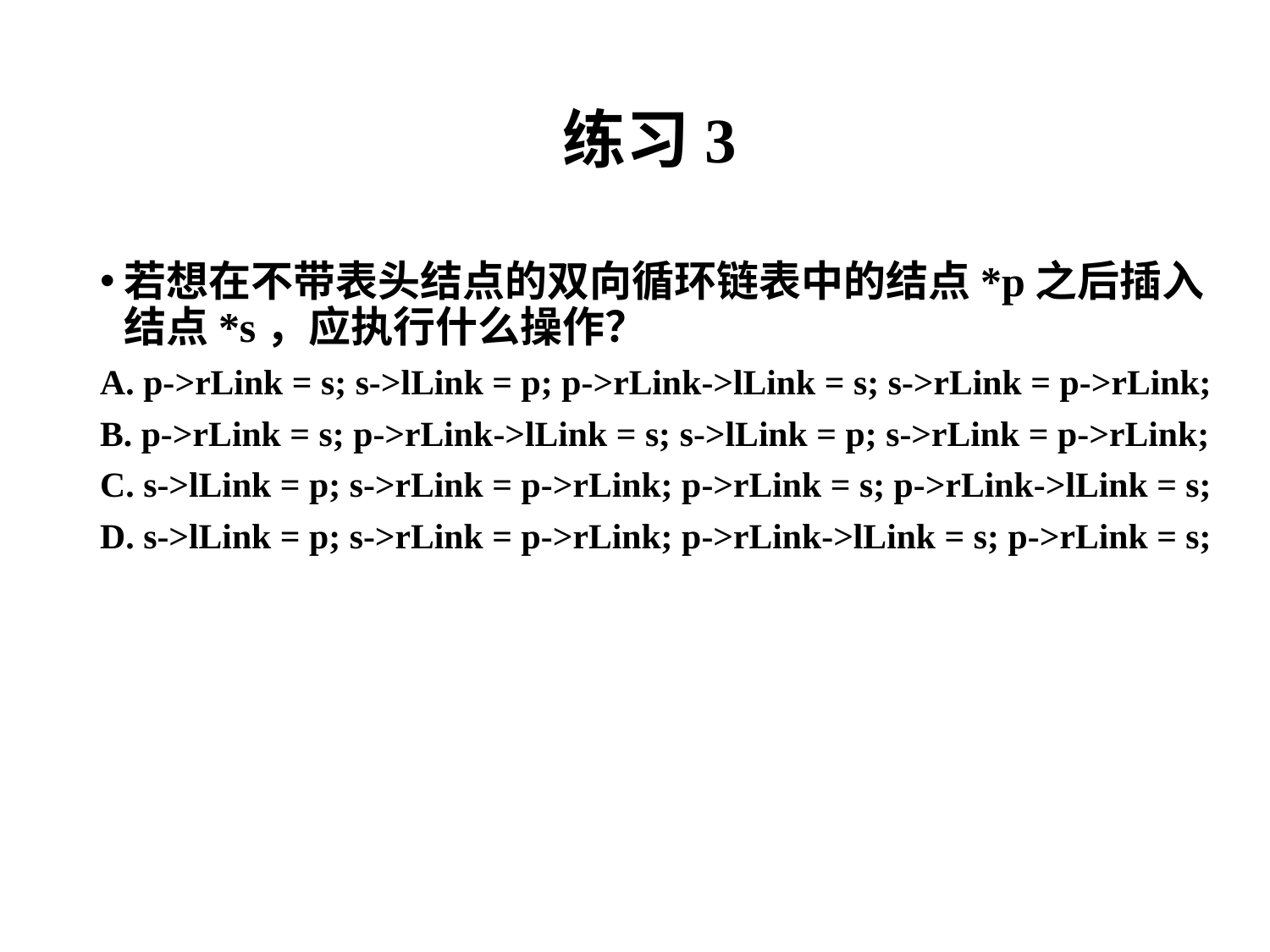

# 练习3
若想在不带表头结点的双向循环链表中的结点*p之后插入结点*s，应执行什么操作？
A. p->rLink = s; s->lLink = p; p->rLink->lLink = s; s->rLink = p->rLink;
B. p->rLink = s; p->rLink->lLink = s; s->lLink = p; s->rLink = p->rLink;
C. s->lLink = p; s->rLink = p->rLink; p->rLink = s; p->rLink->lLink = s;
D. s->lLink = p; s->rLink = p->rLink; p->rLink->lLink = s; p->rLink = s;